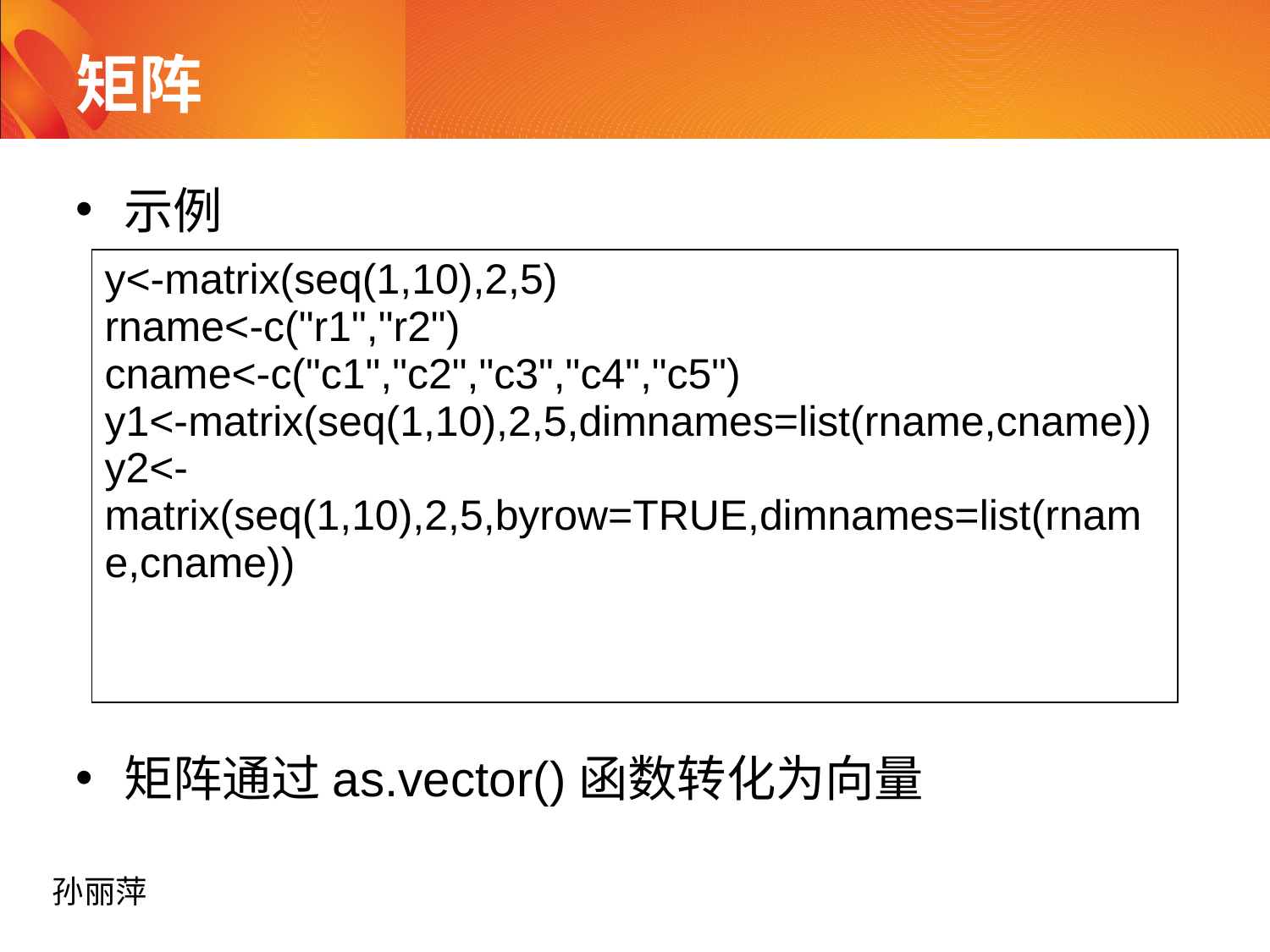

# 矩阵
示例

矩阵通过as.vector()函数转化为向量
| y<-matrix(seq(1,10),2,5) rname<-c("r1","r2") cname<-c("c1","c2","c3","c4","c5") y1<-matrix(seq(1,10),2,5,dimnames=list(rname,cname)) y2<-matrix(seq(1,10),2,5,byrow=TRUE,dimnames=list(rname,cname)) |
| --- |